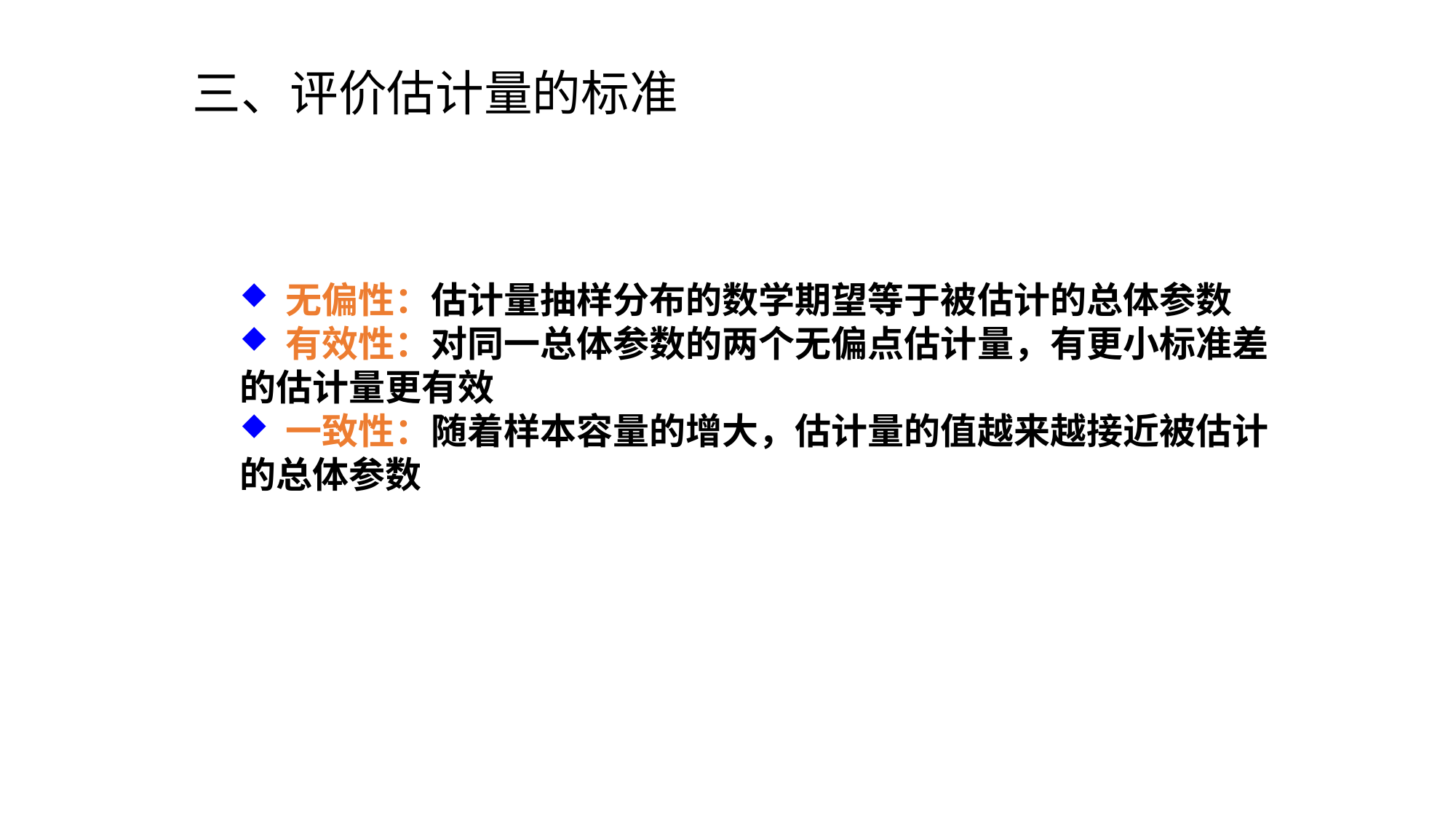

# 三、评价估计量的标准
 无偏性：估计量抽样分布的数学期望等于被估计的总体参数
 有效性：对同一总体参数的两个无偏点估计量，有更小标准差的估计量更有效
 一致性：随着样本容量的增大，估计量的值越来越接近被估计的总体参数